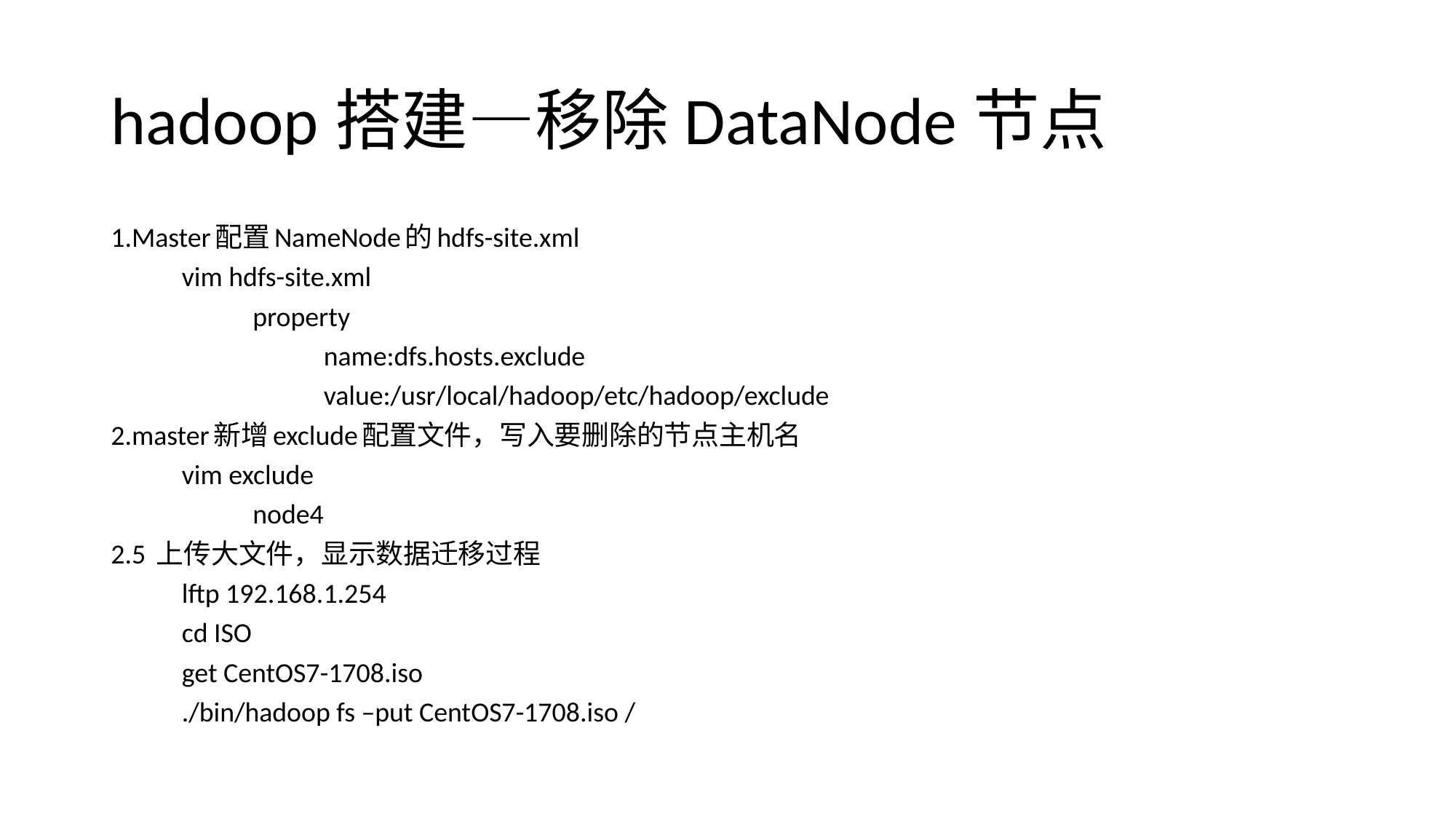

# hadoop搭建—移除DataNode节点
1.Master配置NameNode的hdfs-site.xml
	vim hdfs-site.xml
		property
			name:dfs.hosts.exclude
			value:/usr/local/hadoop/etc/hadoop/exclude
2.master新增exclude配置文件，写入要删除的节点主机名
	vim exclude
		node4
2.5 上传大文件，显示数据迁移过程
	lftp 192.168.1.254
	cd ISO
	get CentOS7-1708.iso
	./bin/hadoop fs –put CentOS7-1708.iso /